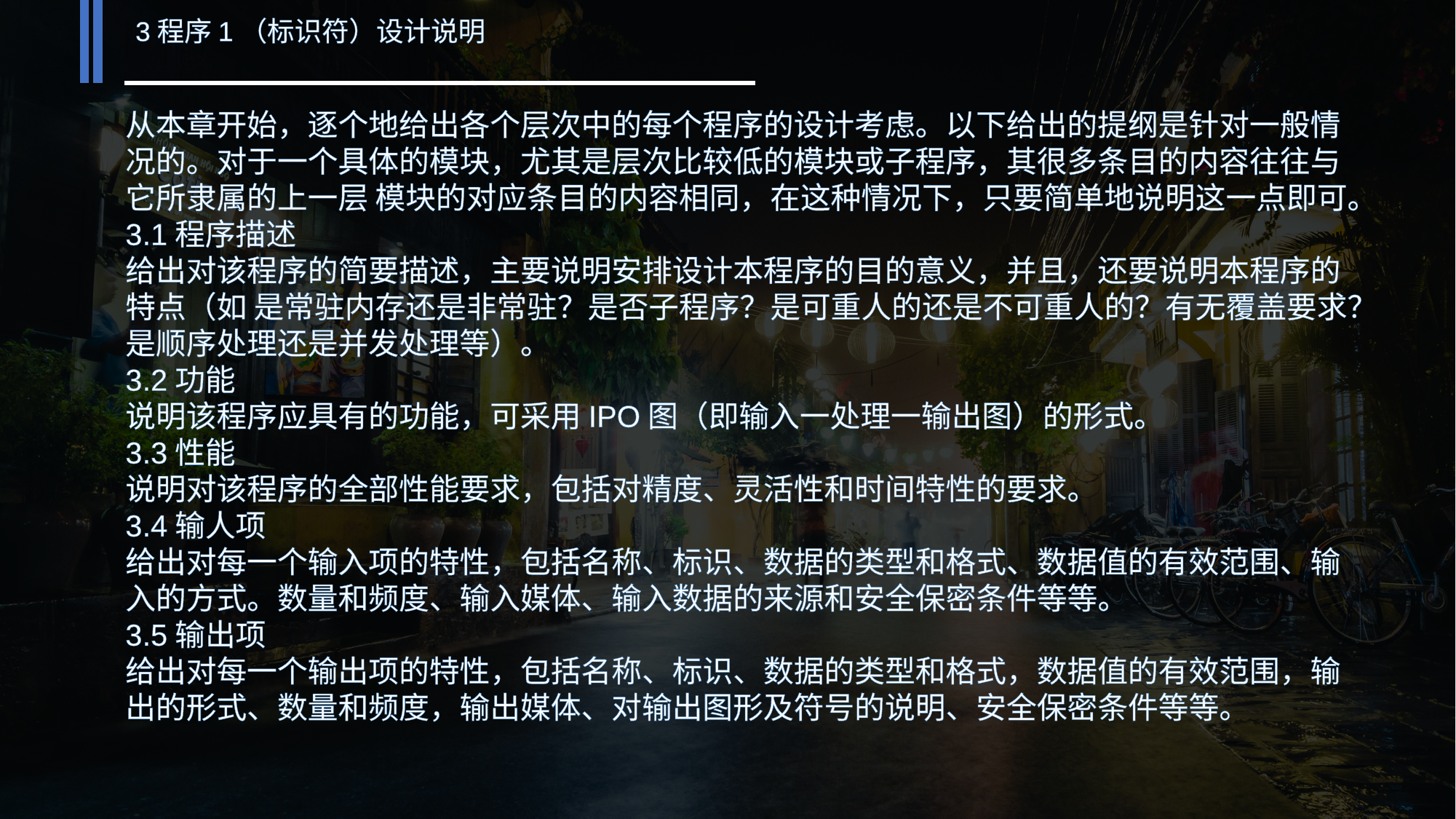

3程序1（标识符）设计说明
从本章开始，逐个地给出各个层次中的每个程序的设计考虑。以下给出的提纲是针对一般情况的。对于一个具体的模块，尤其是层次比较低的模块或子程序，其很多条目的内容往往与它所隶属的上一层 模块的对应条目的内容相同，在这种情况下，只要简单地说明这一点即可。
3.1程序描述
给出对该程序的简要描述，主要说明安排设计本程序的目的意义，并且，还要说明本程序的特点（如 是常驻内存还是非常驻？是否子程序？是可重人的还是不可重人的？有无覆盖要求？是顺序处理还是并发处理等）。
3.2功能
说明该程序应具有的功能，可采用IPO图（即输入一处理一输出图）的形式。
3.3性能
说明对该程序的全部性能要求，包括对精度、灵活性和时间特性的要求。
3.4输人项
给出对每一个输入项的特性，包括名称、标识、数据的类型和格式、数据值的有效范围、输入的方式。数量和频度、输入媒体、输入数据的来源和安全保密条件等等。
3.5输出项
给出对每一个输出项的特性，包括名称、标识、数据的类型和格式，数据值的有效范围，输出的形式、数量和频度，输出媒体、对输出图形及符号的说明、安全保密条件等等。